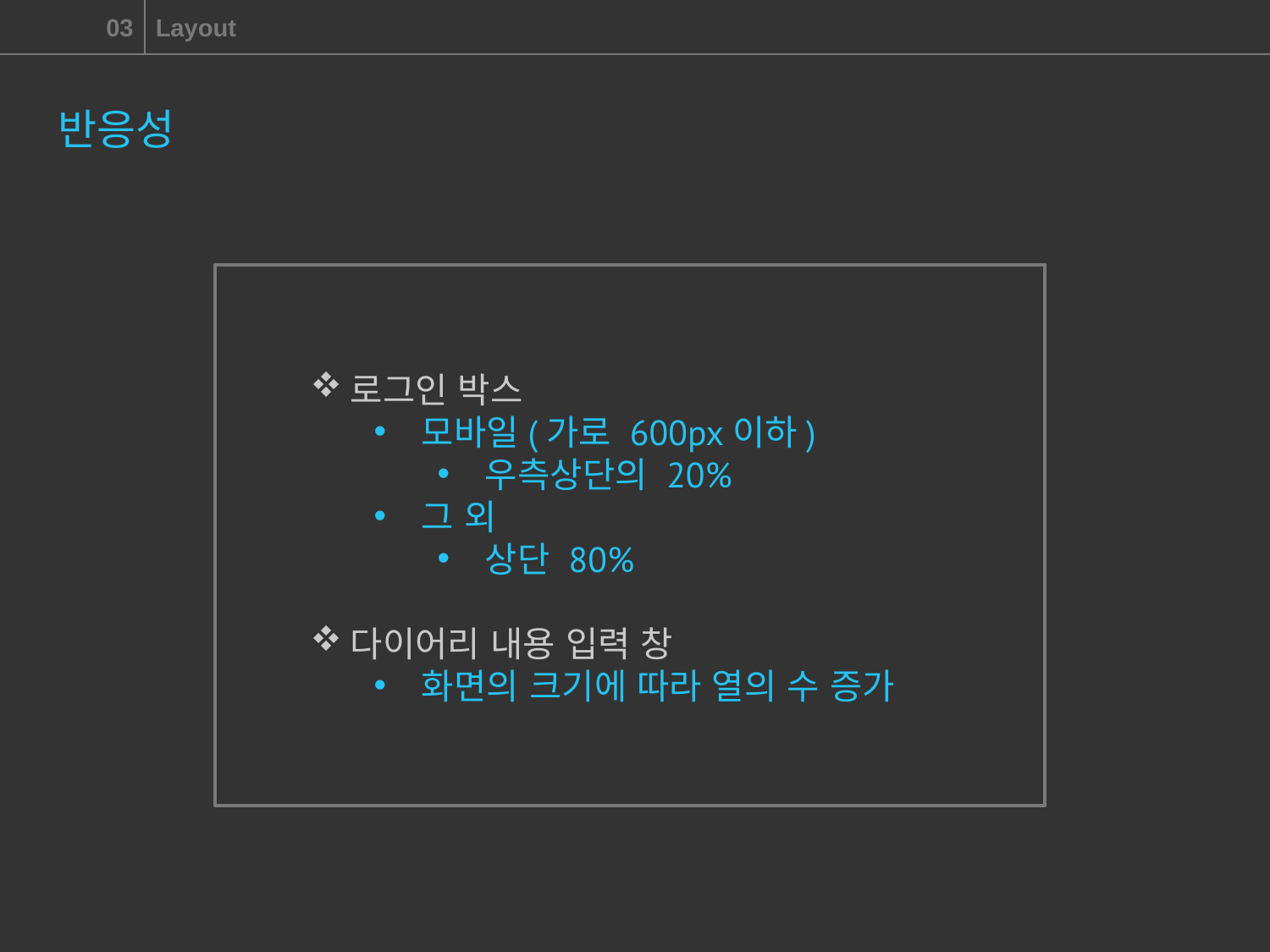

반응성

로그인 박스
모바일(가로 600px이하)
우측상단의 20%
그 외
상단 80%

다이어리 내용 입력 창
화면의 크기에 따라 열의 수 증가